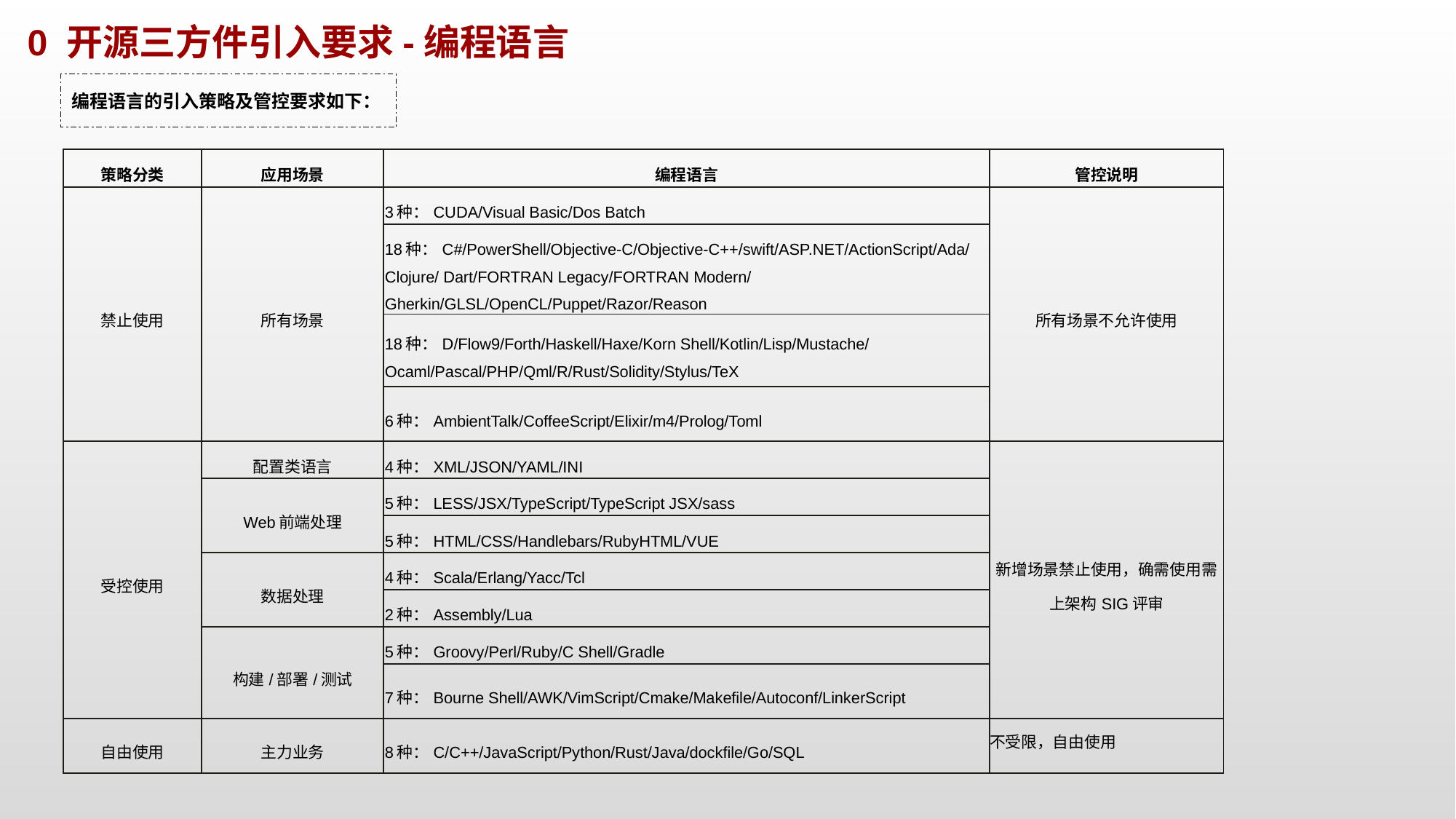

0 开源三方件引入要求-编程语言
编程语言的引入策略及管控要求如下：
| 策略分类 | 应用场景 | 编程语言 | 管控说明 |
| --- | --- | --- | --- |
| 禁止使用 | 所有场景 | 3种：CUDA/Visual Basic/Dos Batch | 所有场景不允许使用 |
|  |  | 18种：C#/PowerShell/Objective-C/Objective-C++/swift/ASP.NET/ActionScript/Ada/Clojure/ Dart/FORTRAN Legacy/FORTRAN Modern/ Gherkin/GLSL/OpenCL/Puppet/Razor/Reason |  |
|  |  | 18种：D/Flow9/Forth/Haskell/Haxe/Korn Shell/Kotlin/Lisp/Mustache/ Ocaml/Pascal/PHP/Qml/R/Rust/Solidity/Stylus/TeX |  |
|  |  | 6种：AmbientTalk/CoffeeScript/Elixir/m4/Prolog/Toml |  |
| 受控使用 | 配置类语言 | 4种：XML/JSON/YAML/INI | 新增场景禁止使用，确需使用需上架构SIG评审 |
|  | Web前端处理 | 5种：LESS/JSX/TypeScript/TypeScript JSX/sass |  |
|  |  | 5种：HTML/CSS/Handlebars/RubyHTML/VUE |  |
|  | 数据处理 | 4种：Scala/Erlang/Yacc/Tcl |  |
|  |  | 2种：Assembly/Lua |  |
|  | 构建/部署/测试 | 5种：Groovy/Perl/Ruby/C Shell/Gradle |  |
|  |  | 7种：Bourne Shell/AWK/VimScript/Cmake/Makefile/Autoconf/LinkerScript |  |
| 自由使用 | 主力业务 | 8种：C/C++/JavaScript/Python/Rust/Java/dockfile/Go/SQL | 不受限，自由使用 |